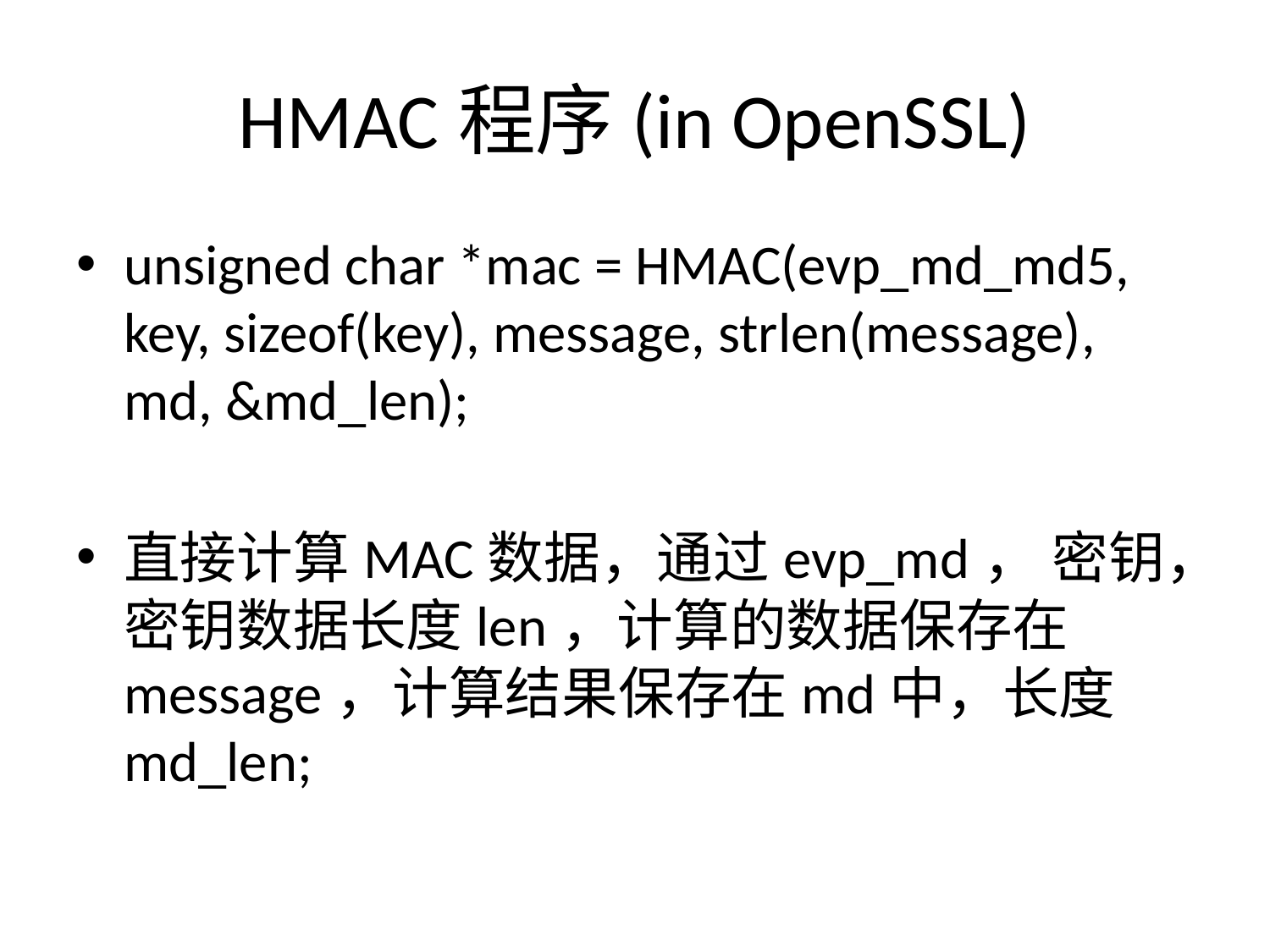

# HMAC程序(in OpenSSL)
unsigned char *mac = HMAC(evp_md_md5, key, sizeof(key), message, strlen(message), md, &md_len);

直接计算MAC数据，通过evp_md， 密钥，密钥数据长度len，计算的数据保存在message，计算结果保存在md中，长度md_len;